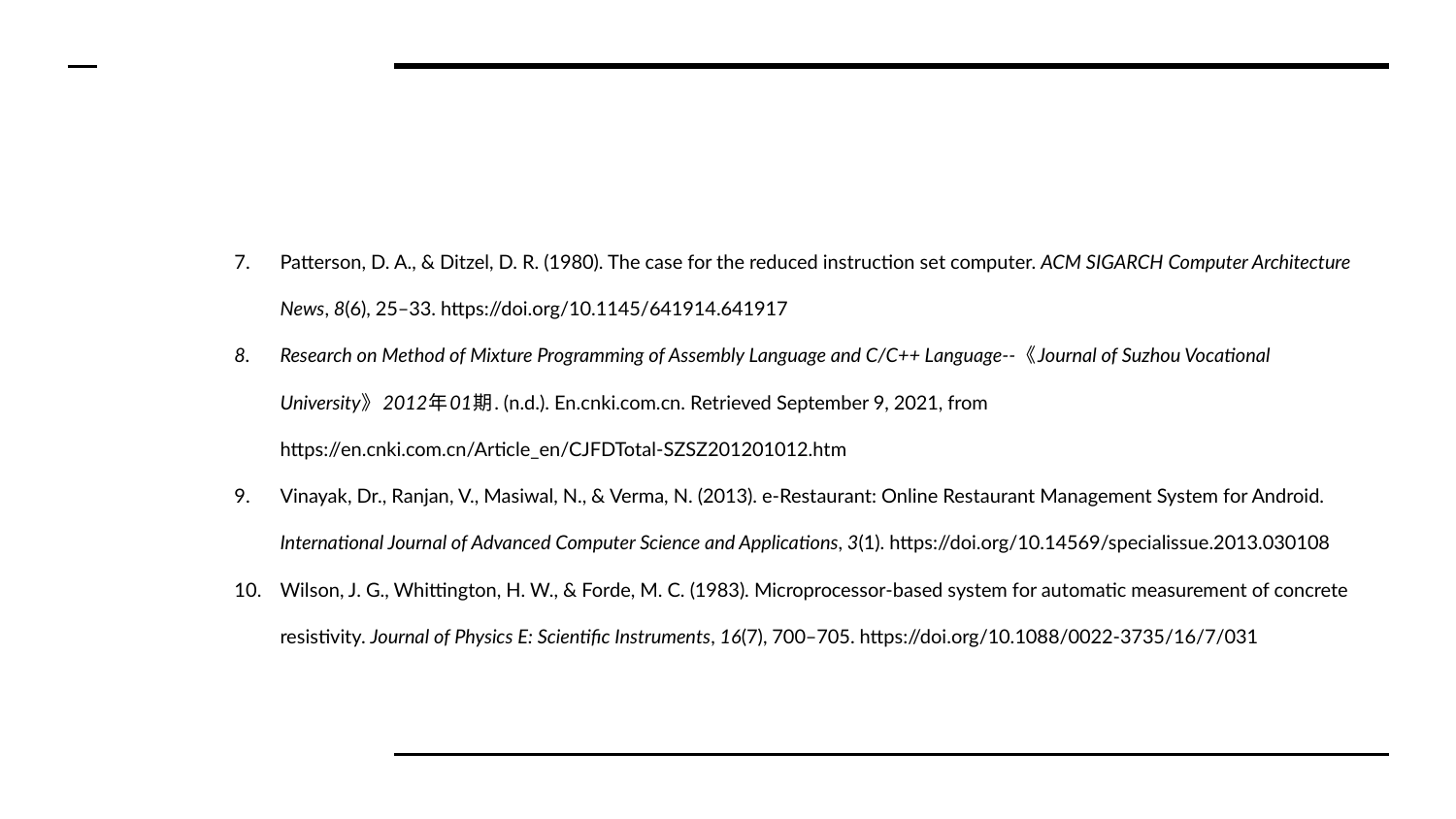

Patterson, D. A., & Ditzel, D. R. (1980). The case for the reduced instruction set computer. ACM SIGARCH Computer Architecture News, 8(6), 25–33. https://doi.org/10.1145/641914.641917
Research on Method of Mixture Programming of Assembly Language and C/C++ Language--《Journal of Suzhou Vocational University》2012年01期. (n.d.). En.cnki.com.cn. Retrieved September 9, 2021, from https://en.cnki.com.cn/Article_en/CJFDTotal-SZSZ201201012.htm
Vinayak, Dr., Ranjan, V., Masiwal, N., & Verma, N. (2013). e-Restaurant: Online Restaurant Management System for Android. International Journal of Advanced Computer Science and Applications, 3(1). https://doi.org/10.14569/specialissue.2013.030108
Wilson, J. G., Whittington, H. W., & Forde, M. C. (1983). Microprocessor-based system for automatic measurement of concrete resistivity. Journal of Physics E: Scientific Instruments, 16(7), 700–705. https://doi.org/10.1088/0022-3735/16/7/031